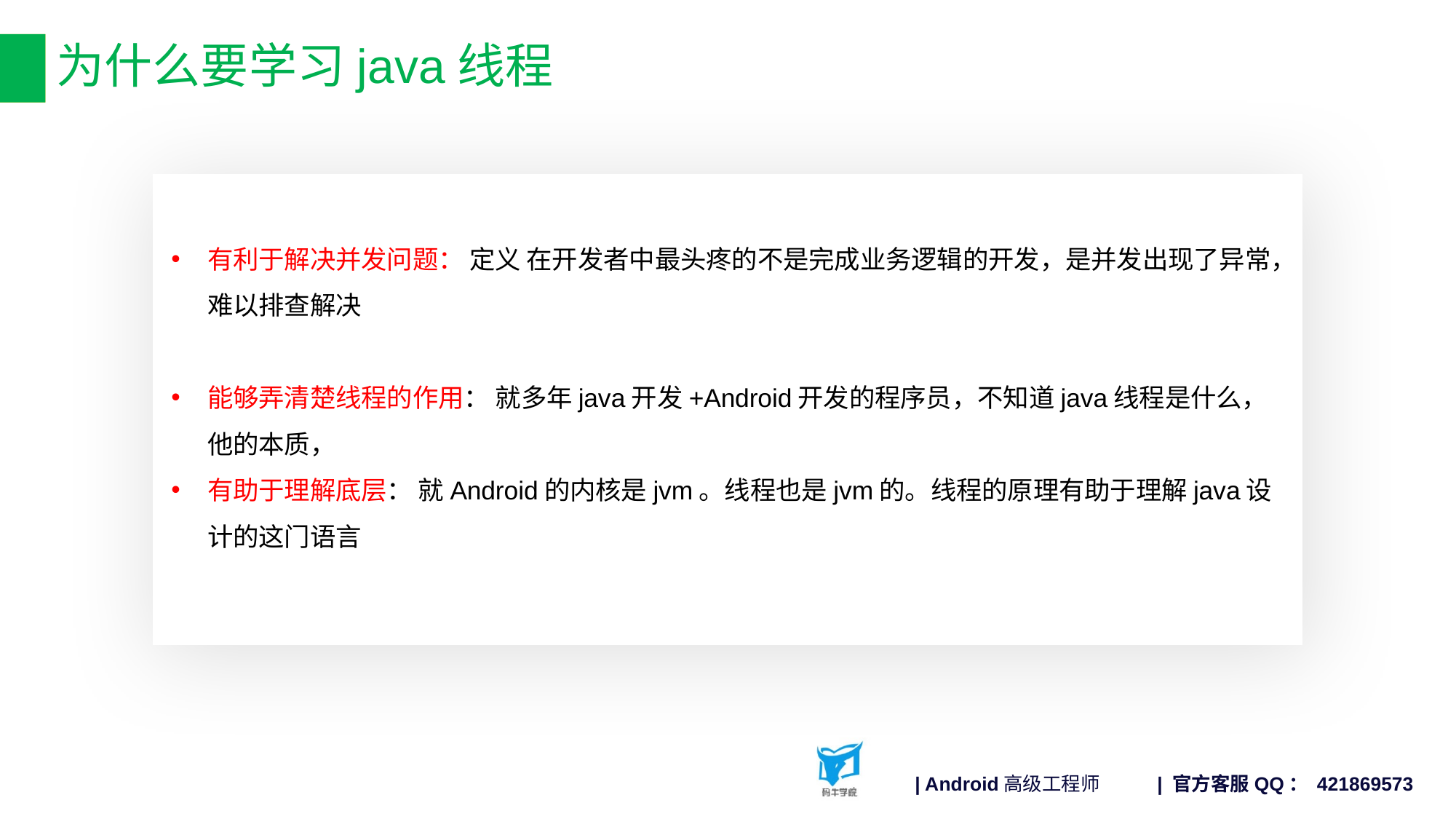

# 为什么要学习java线程

有利于解决并发问题： 定义 在开发者中最头疼的不是完成业务逻辑的开发，是并发出现了异常，难以排查解决

能够弄清楚线程的作用： 就多年java开发+Android开发的程序员，不知道java线程是什么，他的本质，
有助于理解底层： 就Android的内核是jvm。线程也是jvm的。线程的原理有助于理解java设计的这门语言